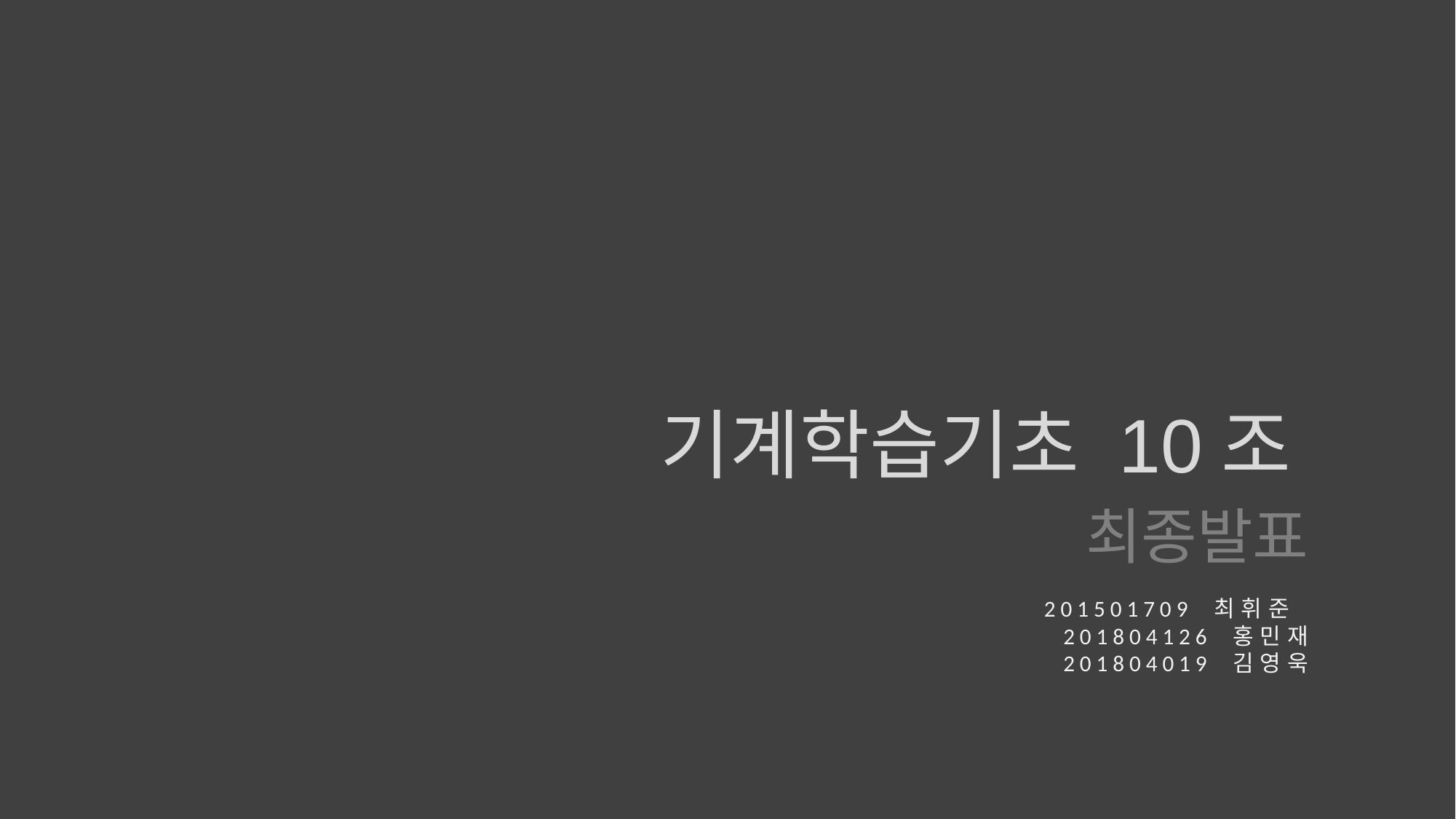

기계학습기초 10조
최종발표
2 0 1 5 0 1 7 0 9    최 휘 준
2 0 1 8 0 4 1 2 6    홍 민 재
2 0 1 8 0 4 0 1 9    김 영 욱